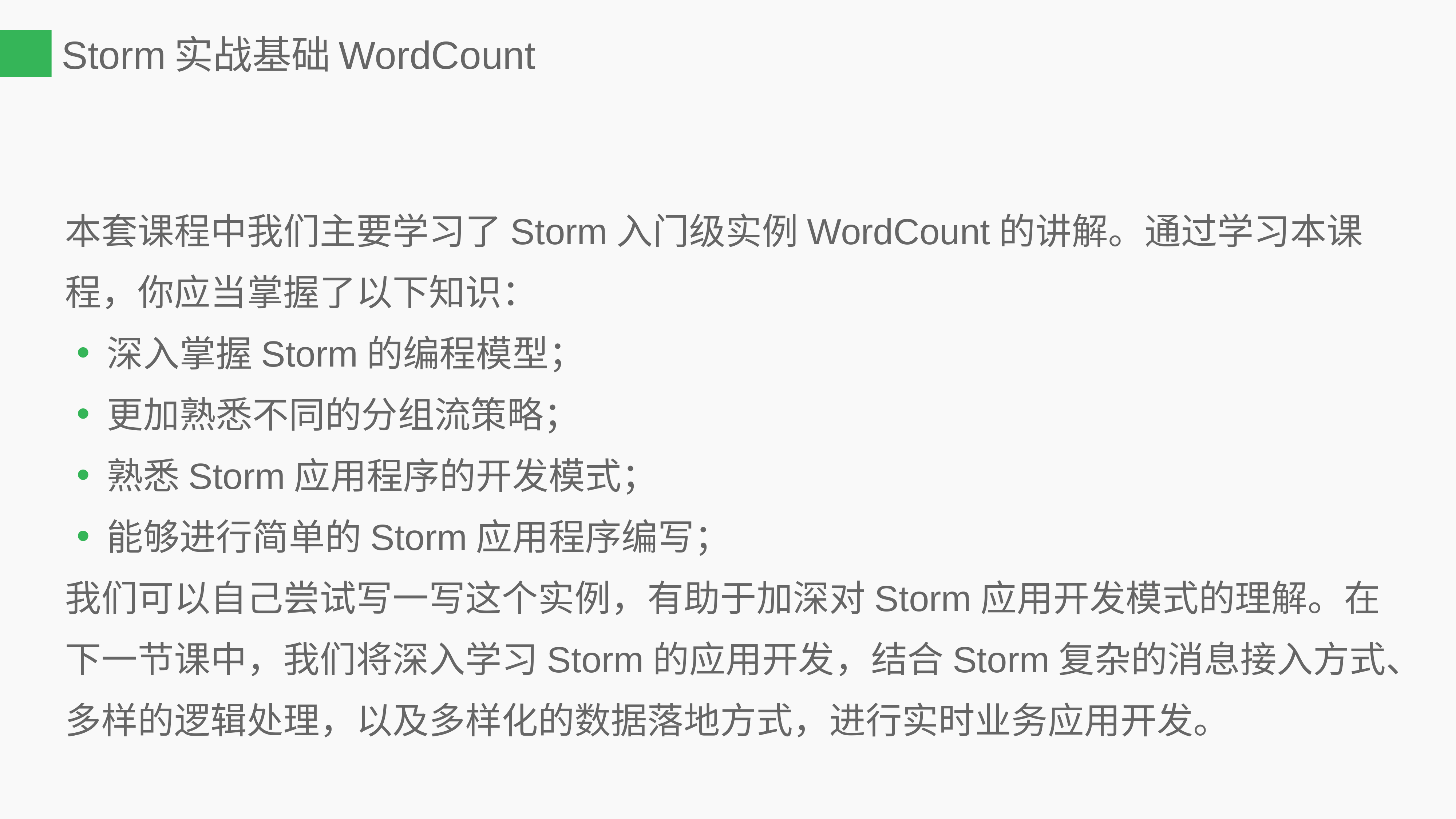

# Storm实战基础WordCount
本套课程中我们主要学习了Storm入门级实例WordCount的讲解。通过学习本课程，你应当掌握了以下知识：
深入掌握Storm的编程模型；
更加熟悉不同的分组流策略；
熟悉Storm应用程序的开发模式；
能够进行简单的Storm应用程序编写；
我们可以自己尝试写一写这个实例，有助于加深对Storm应用开发模式的理解。在下一节课中，我们将深入学习Storm的应用开发，结合Storm复杂的消息接入方式、多样的逻辑处理，以及多样化的数据落地方式，进行实时业务应用开发。